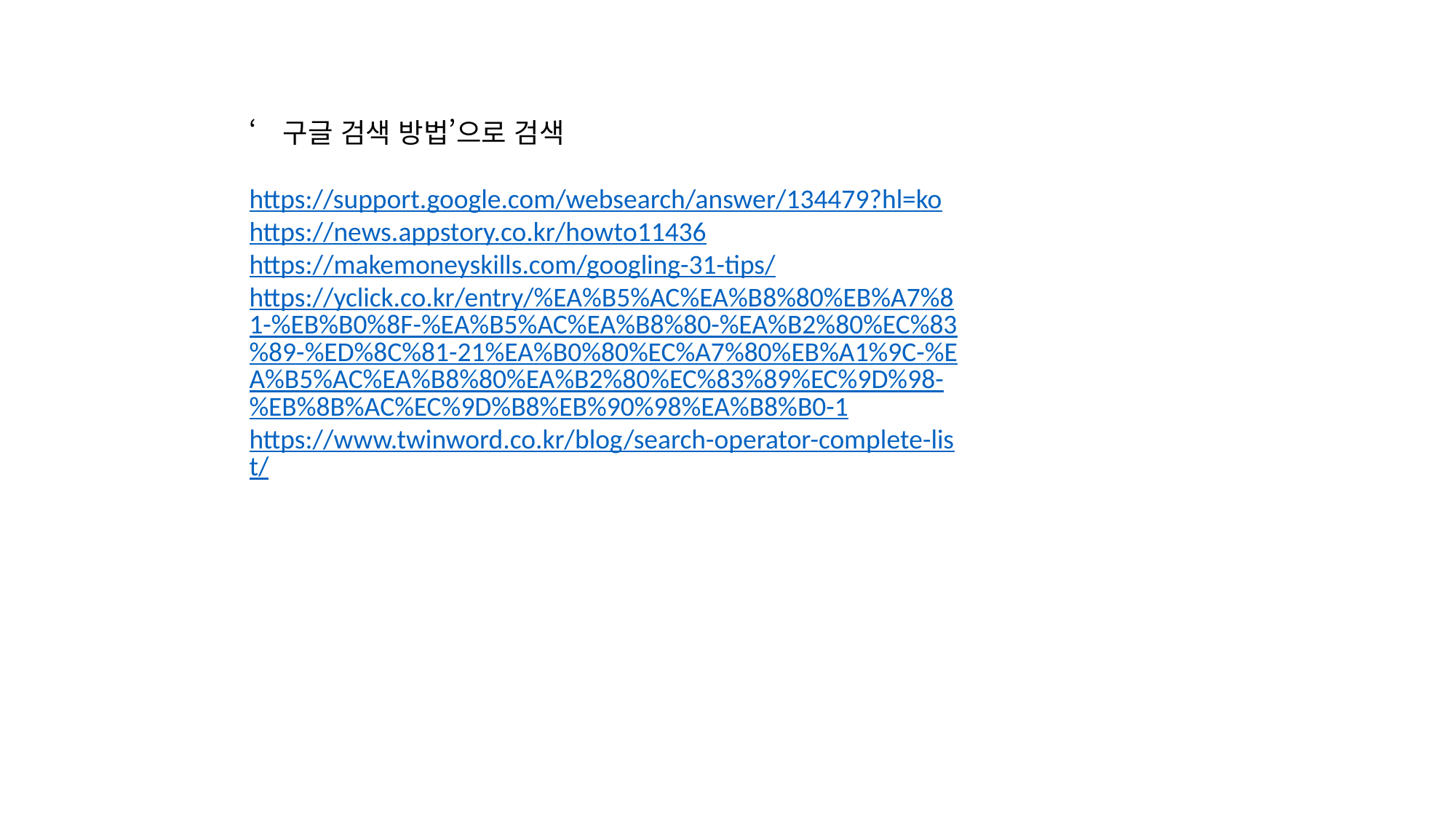

‘구글 검색 방법’으로 검색

https://support.google.com/websearch/answer/134479?hl=ko
https://news.appstory.co.kr/howto11436
https://makemoneyskills.com/googling-31-tips/
https://yclick.co.kr/entry/%EA%B5%AC%EA%B8%80%EB%A7%81-%EB%B0%8F-%EA%B5%AC%EA%B8%80-%EA%B2%80%EC%83%89-%ED%8C%81-21%EA%B0%80%EC%A7%80%EB%A1%9C-%EA%B5%AC%EA%B8%80%EA%B2%80%EC%83%89%EC%9D%98-%EB%8B%AC%EC%9D%B8%EB%90%98%EA%B8%B0-1
https://www.twinword.co.kr/blog/search-operator-complete-list/